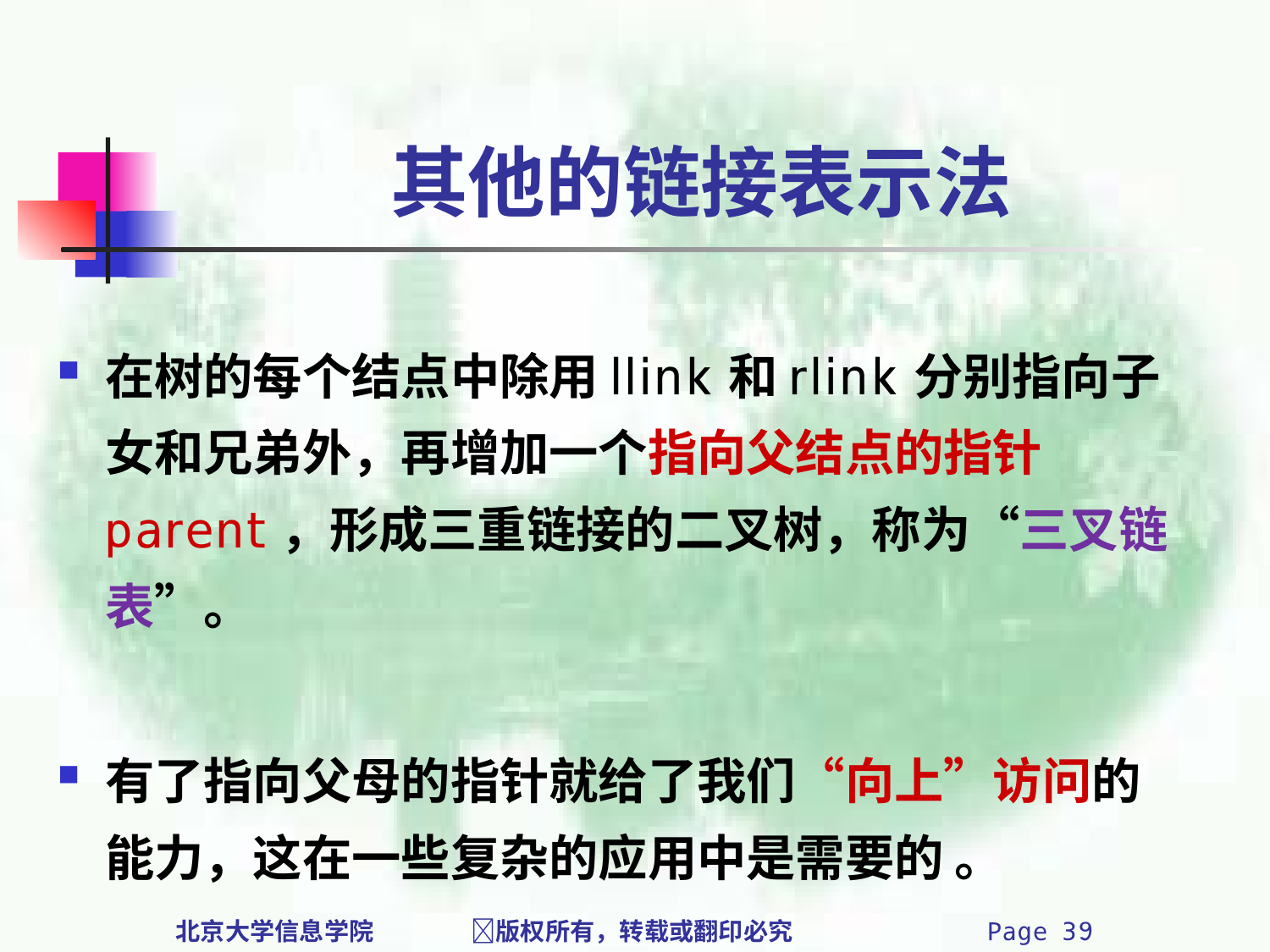

# 其他的链接表示法
在树的每个结点中除用llink和rlink分别指向子女和兄弟外，再增加一个指向父结点的指针parent，形成三重链接的二叉树，称为“三叉链表”。

有了指向父母的指针就给了我们“向上”访问的能力，这在一些复杂的应用中是需要的 。

北京大学信息学院                 ©版权所有，转载或翻印必究                                 Page  39